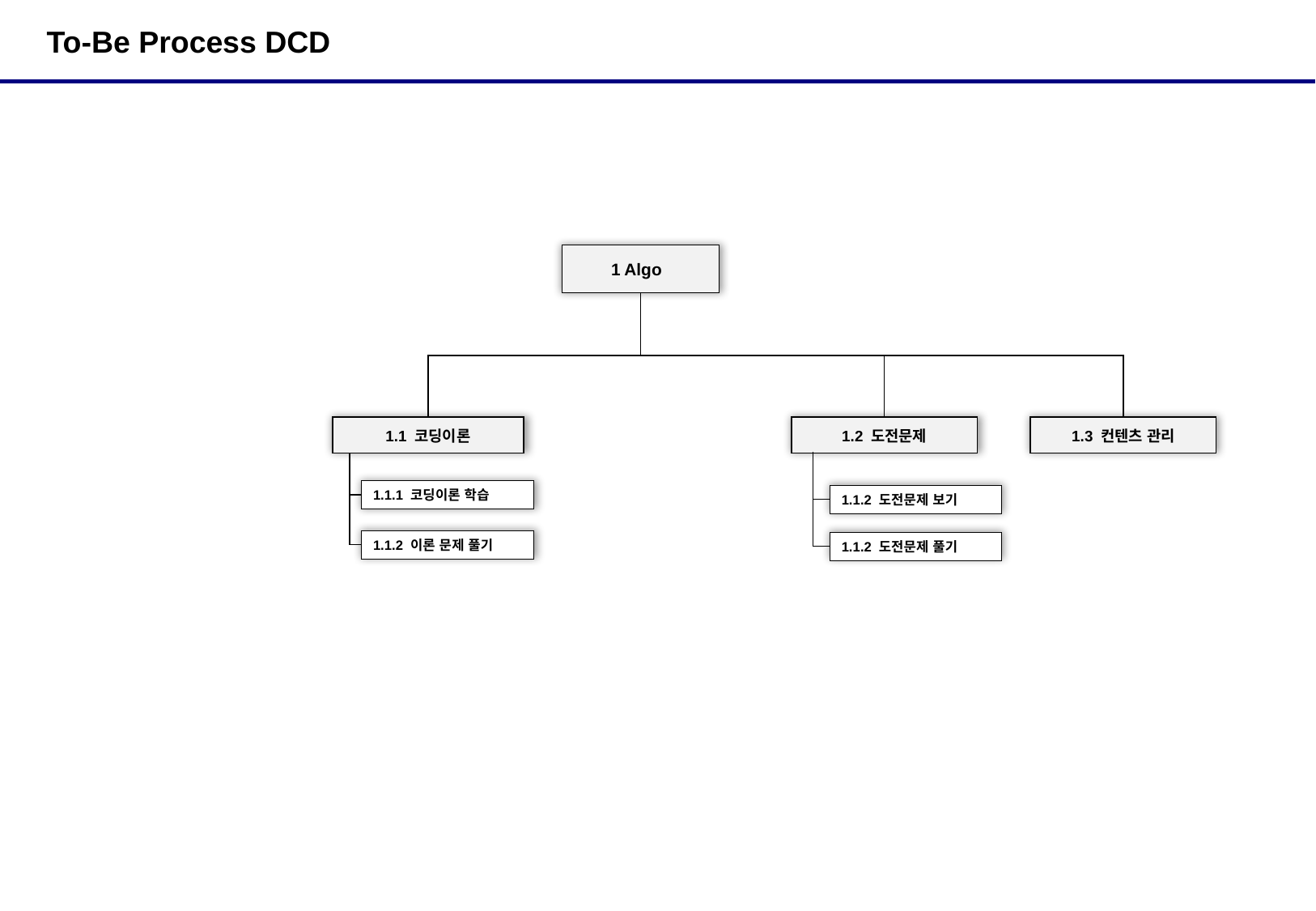

# To-Be Process DCD
1 Algo
1.2 도전문제
1.3 컨텐츠 관리
1.1 코딩이론

1.1.1 코딩이론 학습
1.1.2 도전문제 보기
1.1.2 이론 문제 풀기
1.1.2 도전문제 풀기